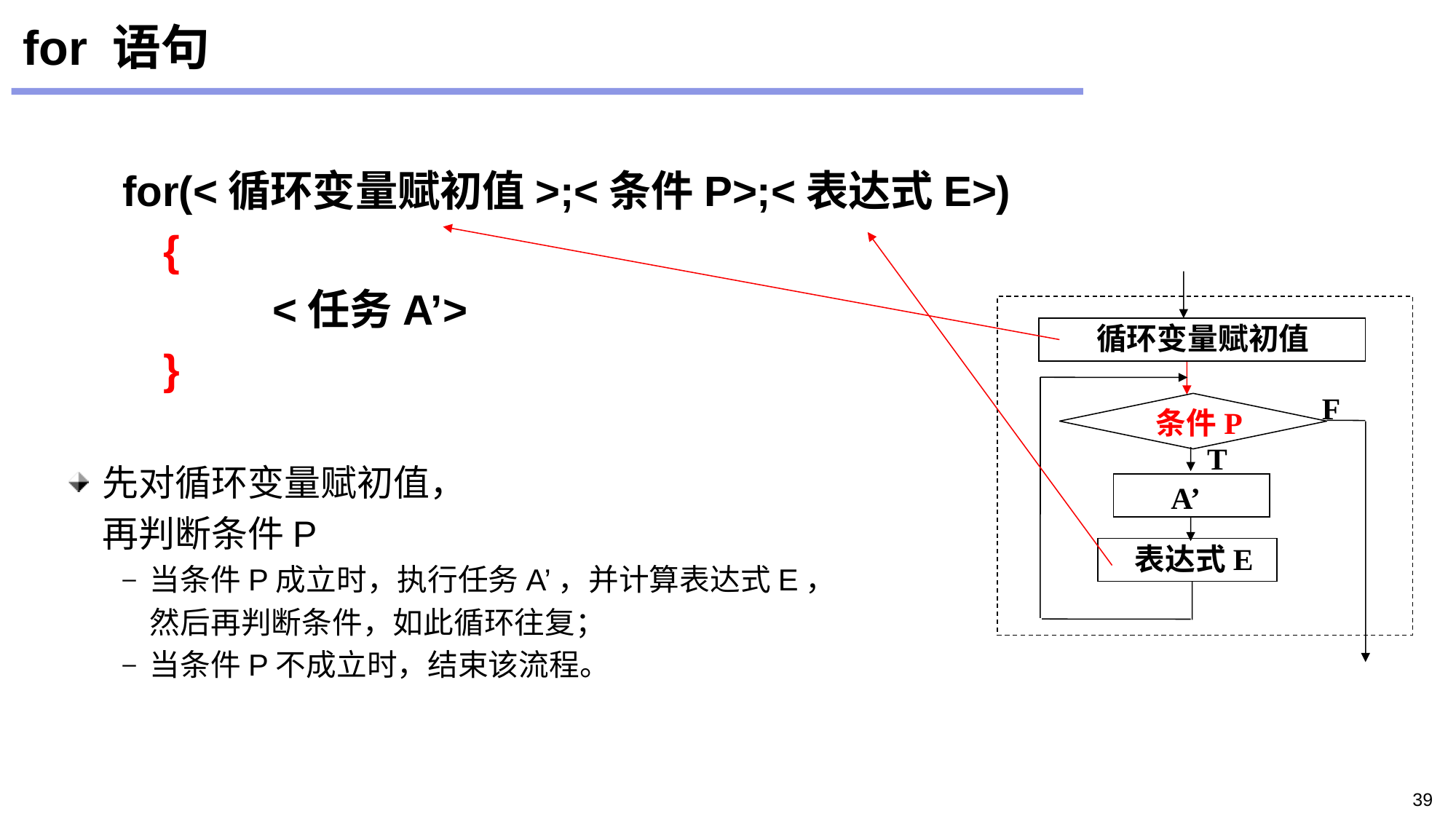

# for 语句

	for(<循环变量赋初值>;<条件P>;<表达式E>)
		{
			<任务A’>
		}

先对循环变量赋初值，
	再判断条件P
当条件P成立时，执行任务A’，并计算表达式E，
	然后再判断条件，如此循环往复；
当条件P不成立时，结束该流程。

     循环变量赋初值

F

     条件P

T

    A’

  表达式E

39